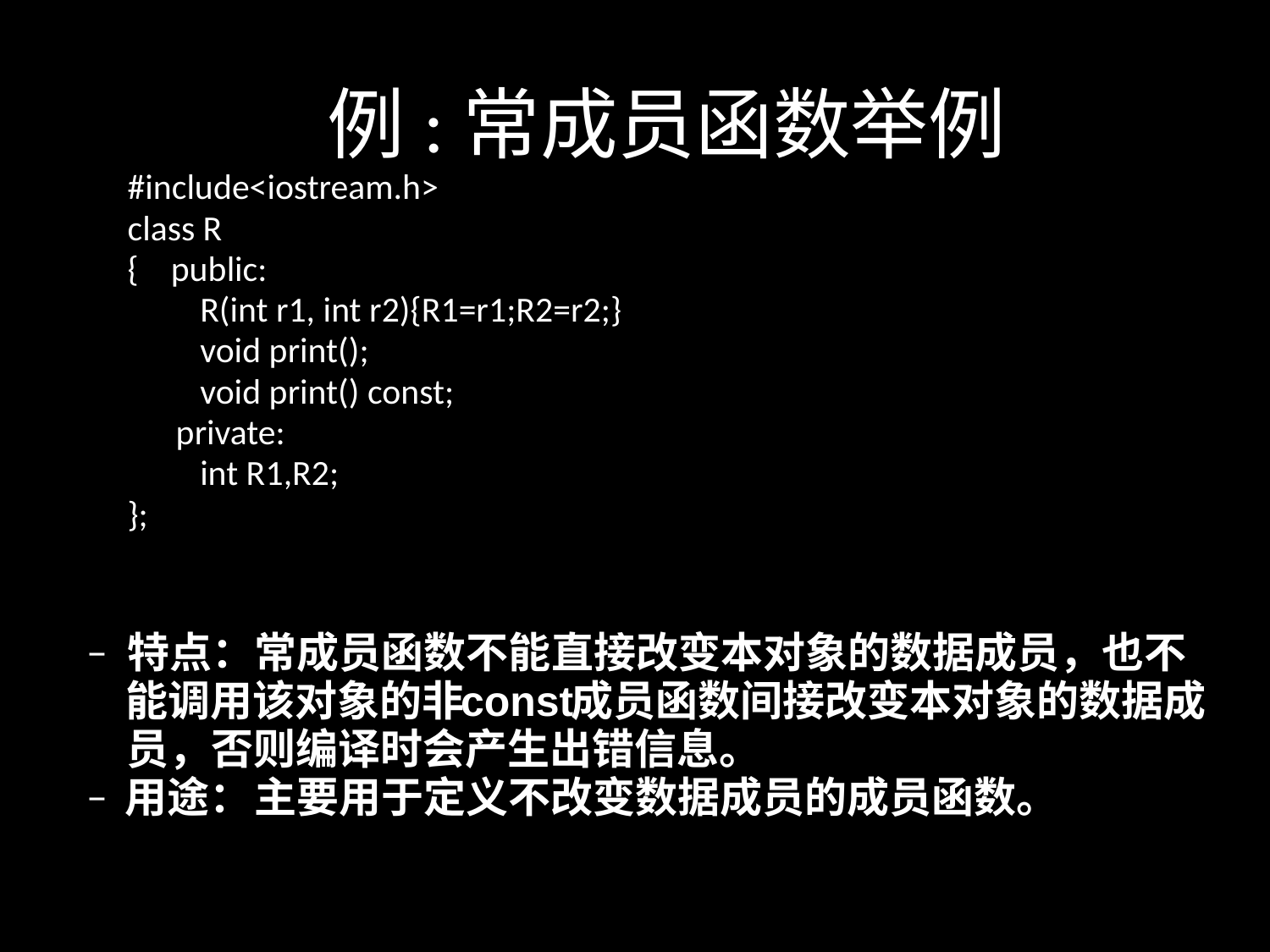

# 例:常成员函数举例
#include<iostream.h>
class R
{    public:
         R(int r1, int r2){R1=r1;R2=r2;}
         void print();
         void print() const;
      private:
         int R1,R2;
};
–
特点：常成员函数不能直接改变本对象的数据成员，也不
能调用该对象的非
const
成员函数间接改变本对象的数据成
员，否则编译时会产生出错信息。
–
用途：
主要用于定义不改变数据成员的成员函数。